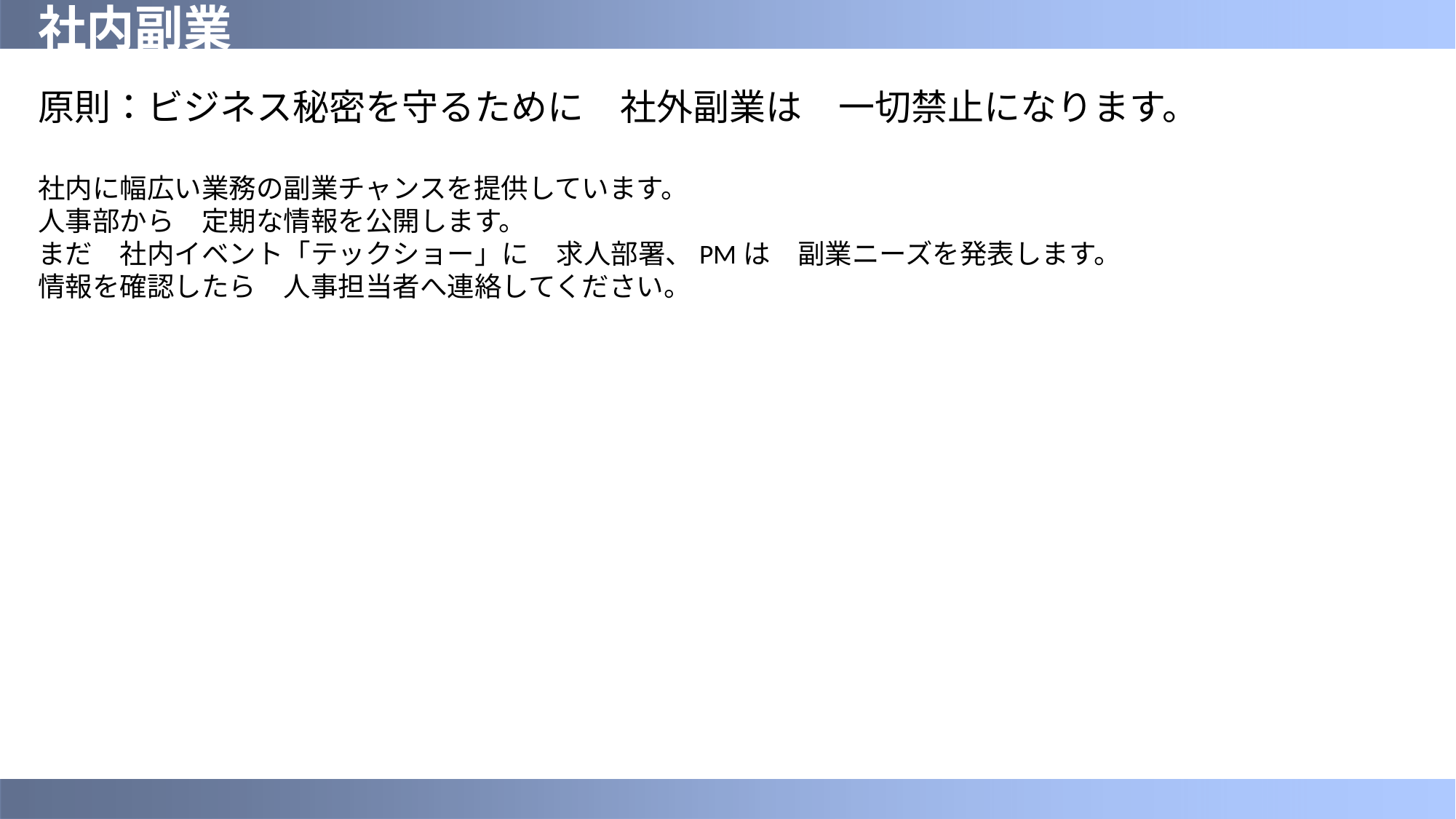

# 社内副業
原則：ビジネス秘密を守るために　社外副業は　一切禁止になります。

社内に幅広い業務の副業チャンスを提供しています。
人事部から　定期な情報を公開します。
まだ　社内イベント「テックショー」に　求人部署、PMは　副業ニーズを発表します。
情報を確認したら　人事担当者へ連絡してください。